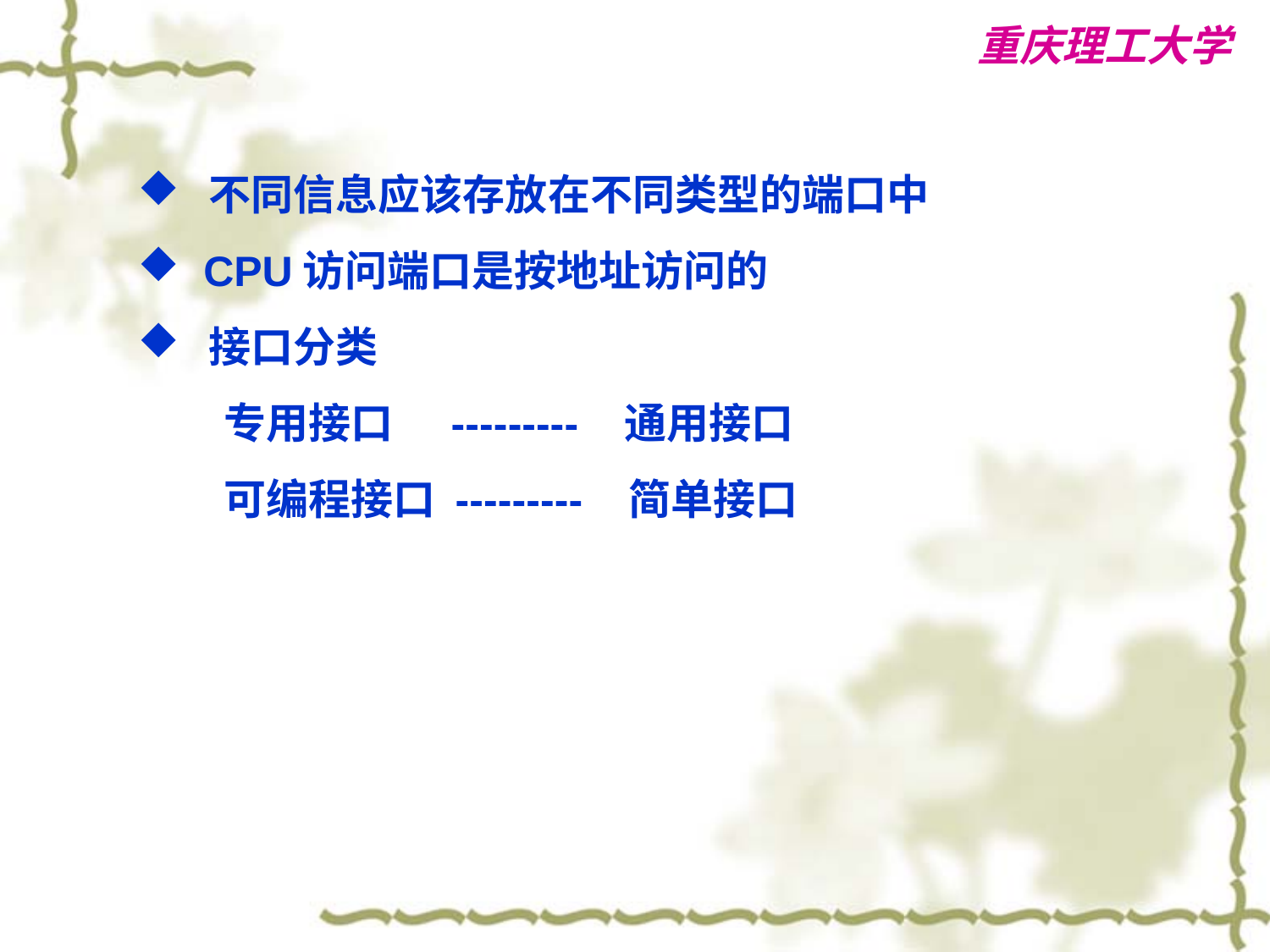

不同信息应该存放在不同类型的端口中
  CPU访问端口是按地址访问的
  接口分类
        专用接口     ---------   通用接口
        可编程接口 ---------   简单接口